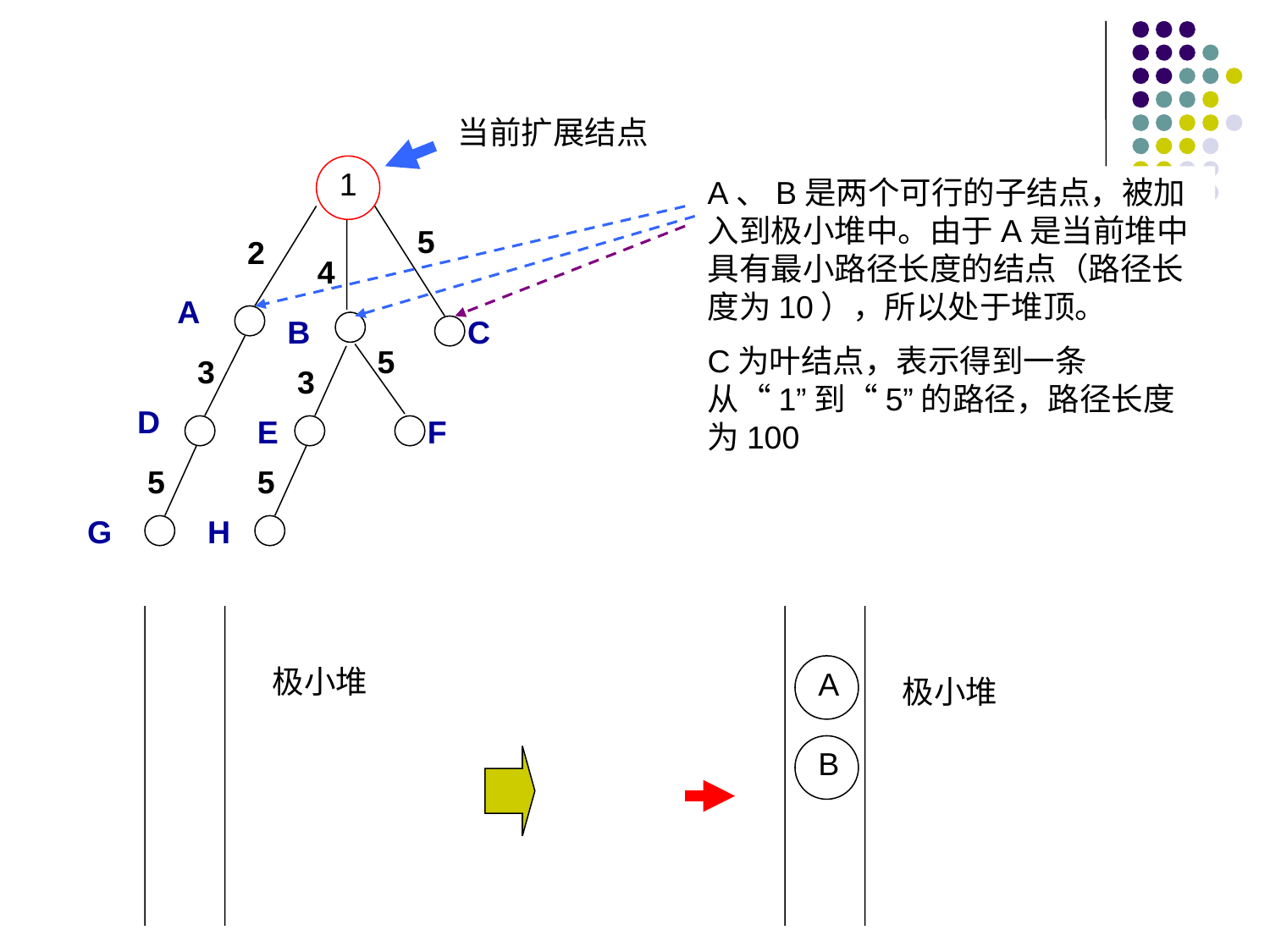

当前扩展结点

1
A、B是两个可行的子结点，被加入到极小堆中。由于A是当前堆中具有最小路径长度的结点（路径长度为10），所以处于堆顶。
C为叶结点，表示得到一条从“1”到“5”的路径，路径长度为100

5

2

4
A
B
C
D
E
F
G
H

5

3

3

5
5

极小堆

A
极小堆

B